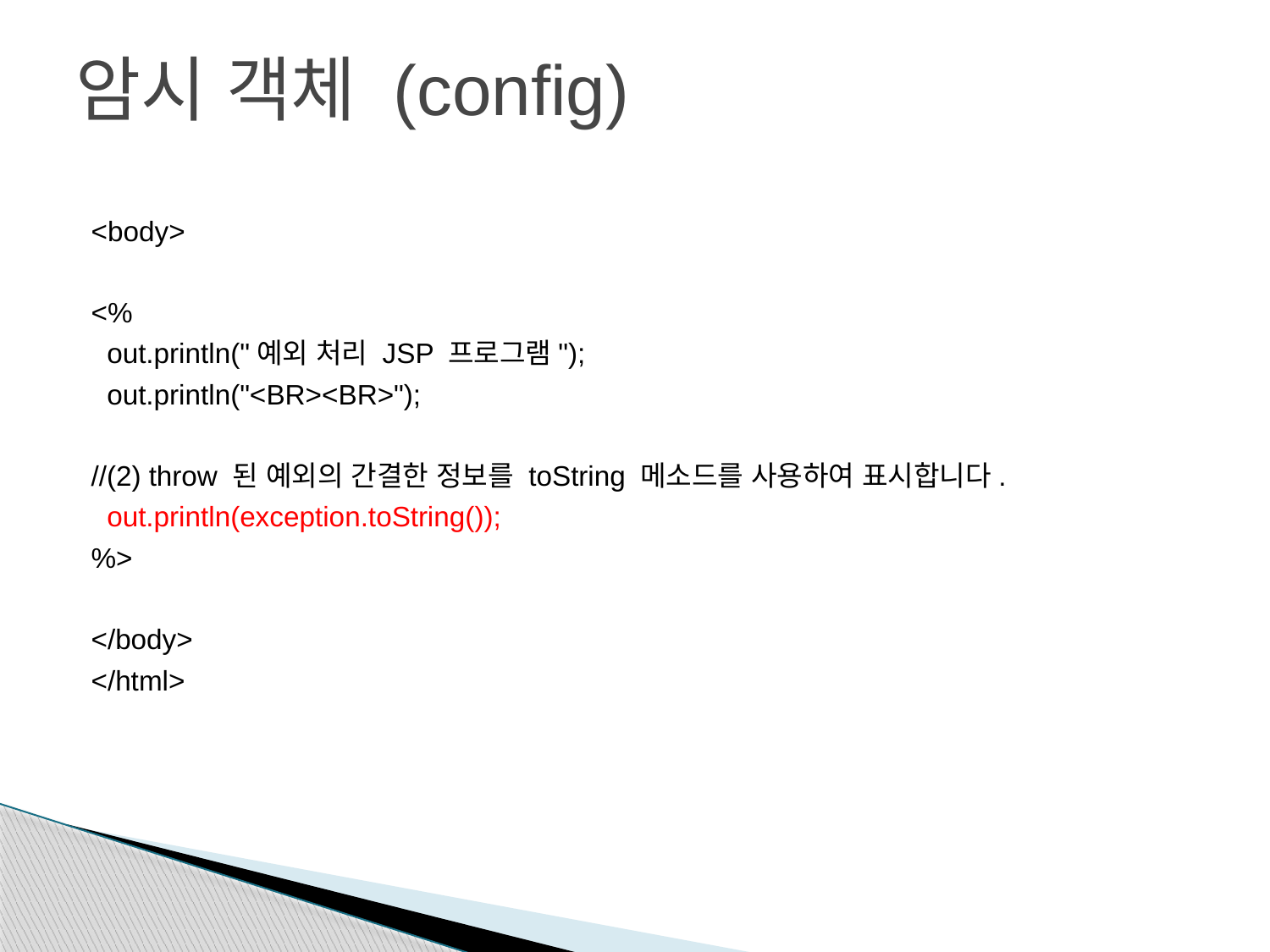

# 암시 객체 (config)

<body>

<%
  out.println("예외 처리 JSP 프로그램");
  out.println("<BR><BR>");

//(2) throw 된 예외의 간결한 정보를 toString 메소드를 사용하여 표시합니다.
  out.println(exception.toString());
%>

</body>
</html>